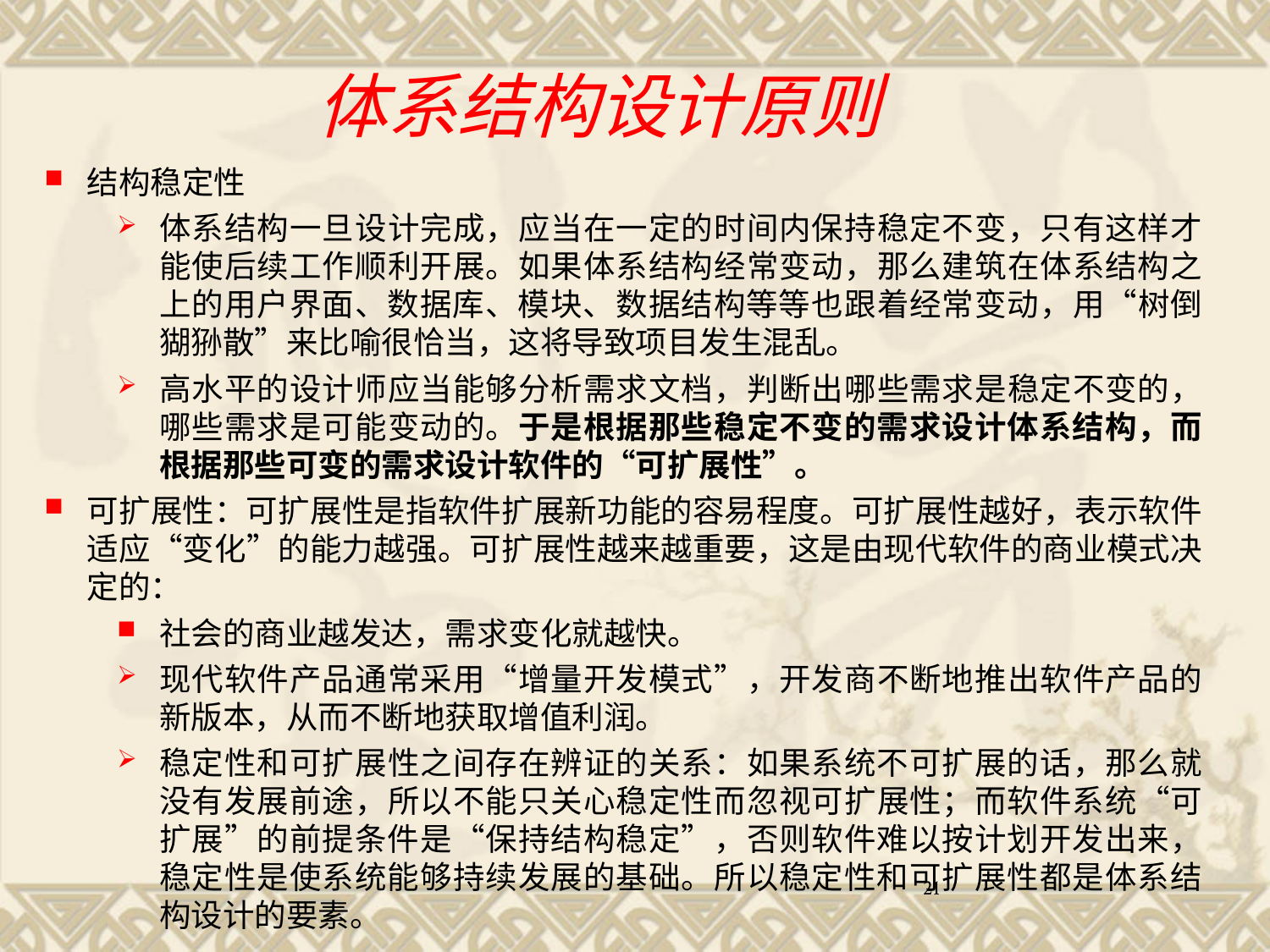

体系结构设计原则
结构稳定性
体系结构一旦设计完成，应当在一定的时间内保持稳定不变，只有这样才能使后续工作顺利开展。如果体系结构经常变动，那么建筑在体系结构之上的用户界面、数据库、模块、数据结构等等也跟着经常变动，用“树倒猢狲散”来比喻很恰当，这将导致项目发生混乱。
高水平的设计师应当能够分析需求文档，判断出哪些需求是稳定不变的，哪些需求是可能变动的。于是根据那些稳定不变的需求设计体系结构，而根据那些可变的需求设计软件的“可扩展性”。
可扩展性：可扩展性是指软件扩展新功能的容易程度。可扩展性越好，表示软件适应“变化”的能力越强。可扩展性越来越重要，这是由现代软件的商业模式决定的：
社会的商业越发达，需求变化就越快。
现代软件产品通常采用“增量开发模式”，开发商不断地推出软件产品的新版本，从而不断地获取增值利润。
稳定性和可扩展性之间存在辨证的关系：如果系统不可扩展的话，那么就没有发展前途，所以不能只关心稳定性而忽视可扩展性；而软件系统“可扩展”的前提条件是“保持结构稳定”，否则软件难以按计划开发出来，稳定性是使系统能够持续发展的基础。所以稳定性和可扩展性都是体系结构设计的要素。
21